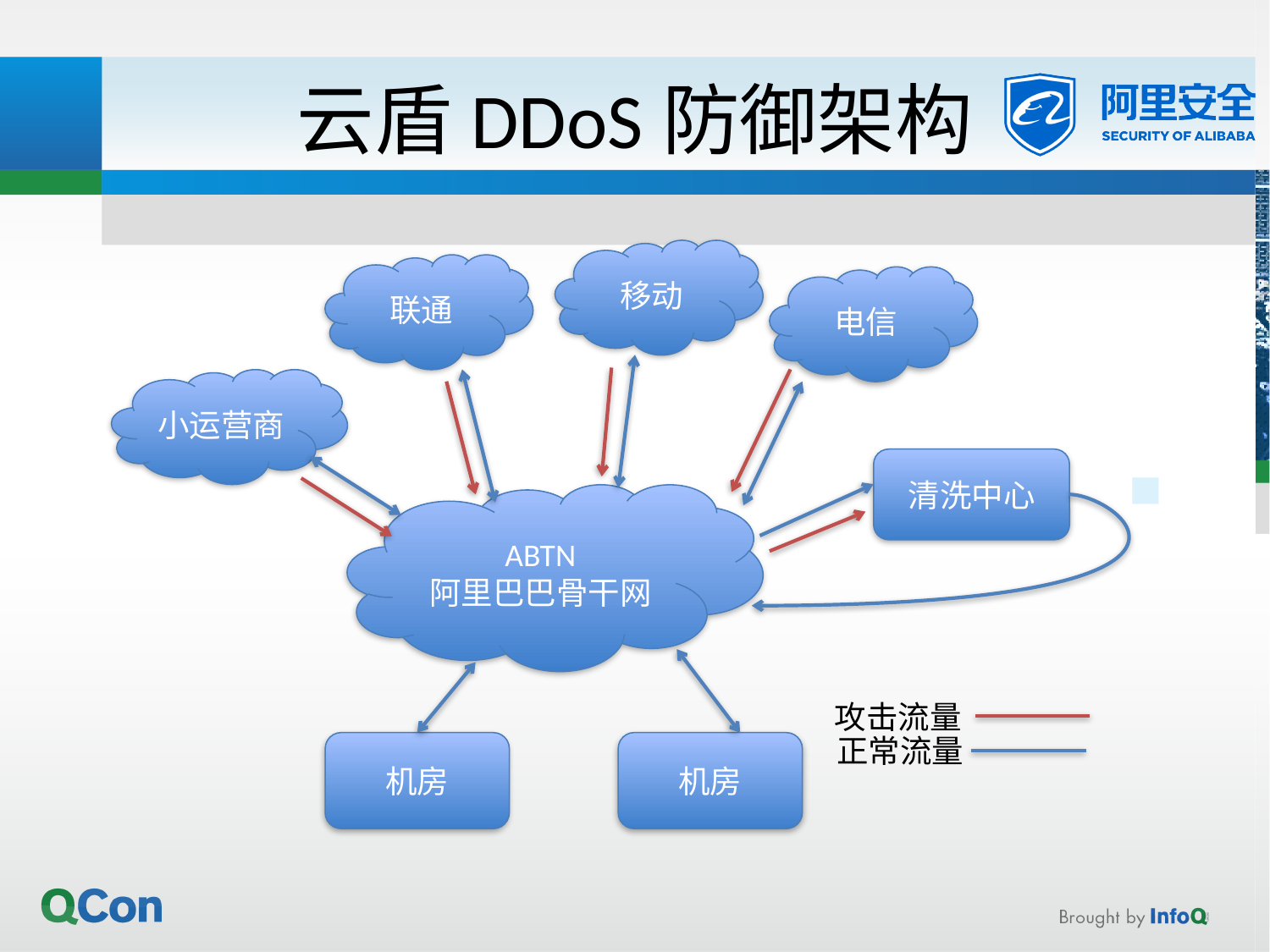

# 云盾DDoS防御架构

移动
联通
电信
小运营商
清洗中心
ABTN
阿里巴巴骨干网
攻击流量
正常流量
机房
机房